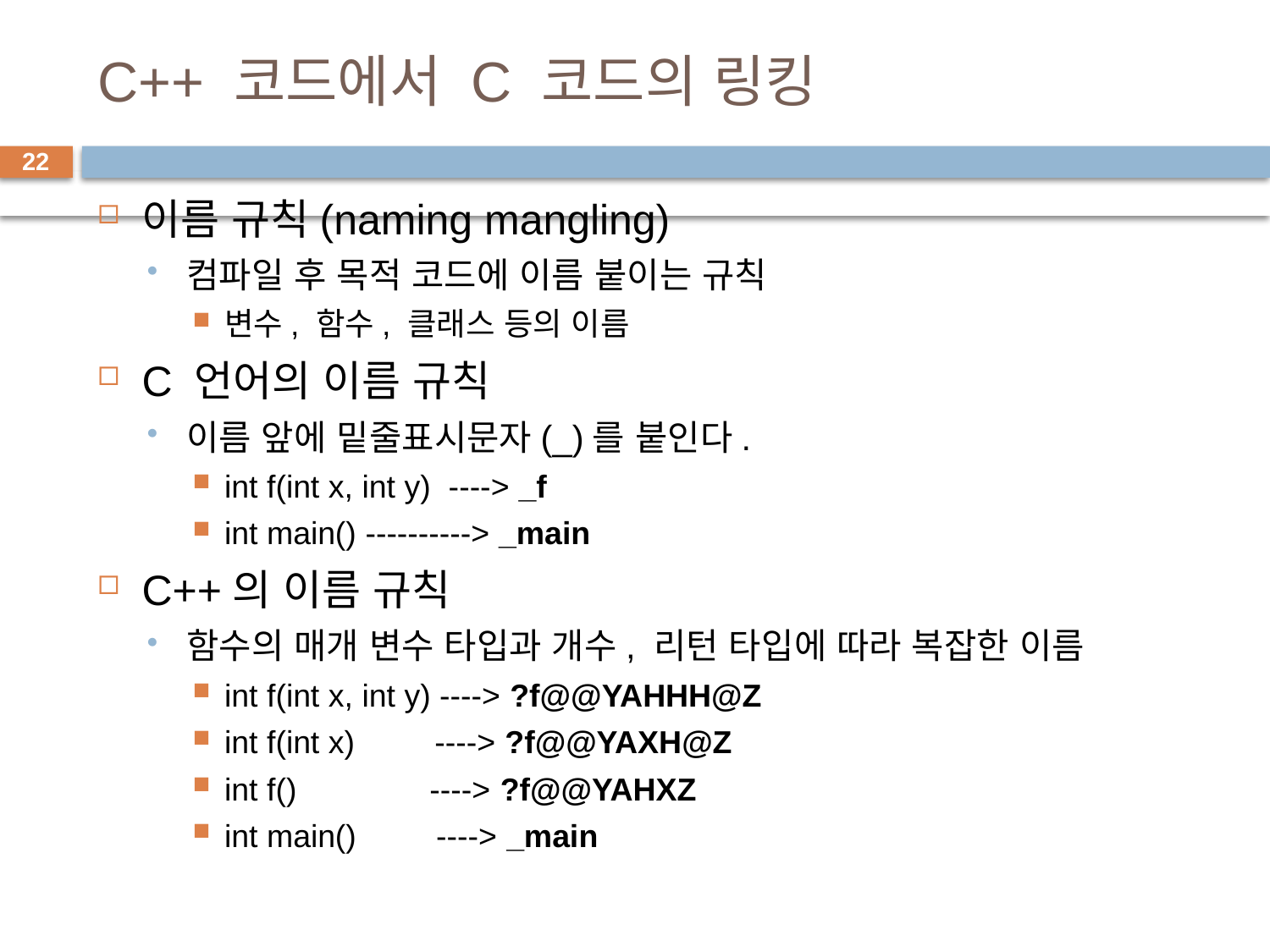

# C++ 코드에서 C 코드의 링킹
22
이름 규칙(naming mangling)
컴파일 후 목적 코드에 이름 붙이는 규칙
변수, 함수, 클래스 등의 이름
C 언어의 이름 규칙
이름 앞에 밑줄표시문자(_)를 붙인다.
int f(int x, int y)  ----> _f
int main() ----------> _main
C++의 이름 규칙
함수의 매개 변수 타입과 개수, 리턴 타입에 따라 복잡한 이름
int f(int x, int y) ----> ?f@@YAHHH@Z
int f(int x)         ----> ?f@@YAXH@Z
int f()               ----> ?f@@YAHXZ
int main()         ----> _main